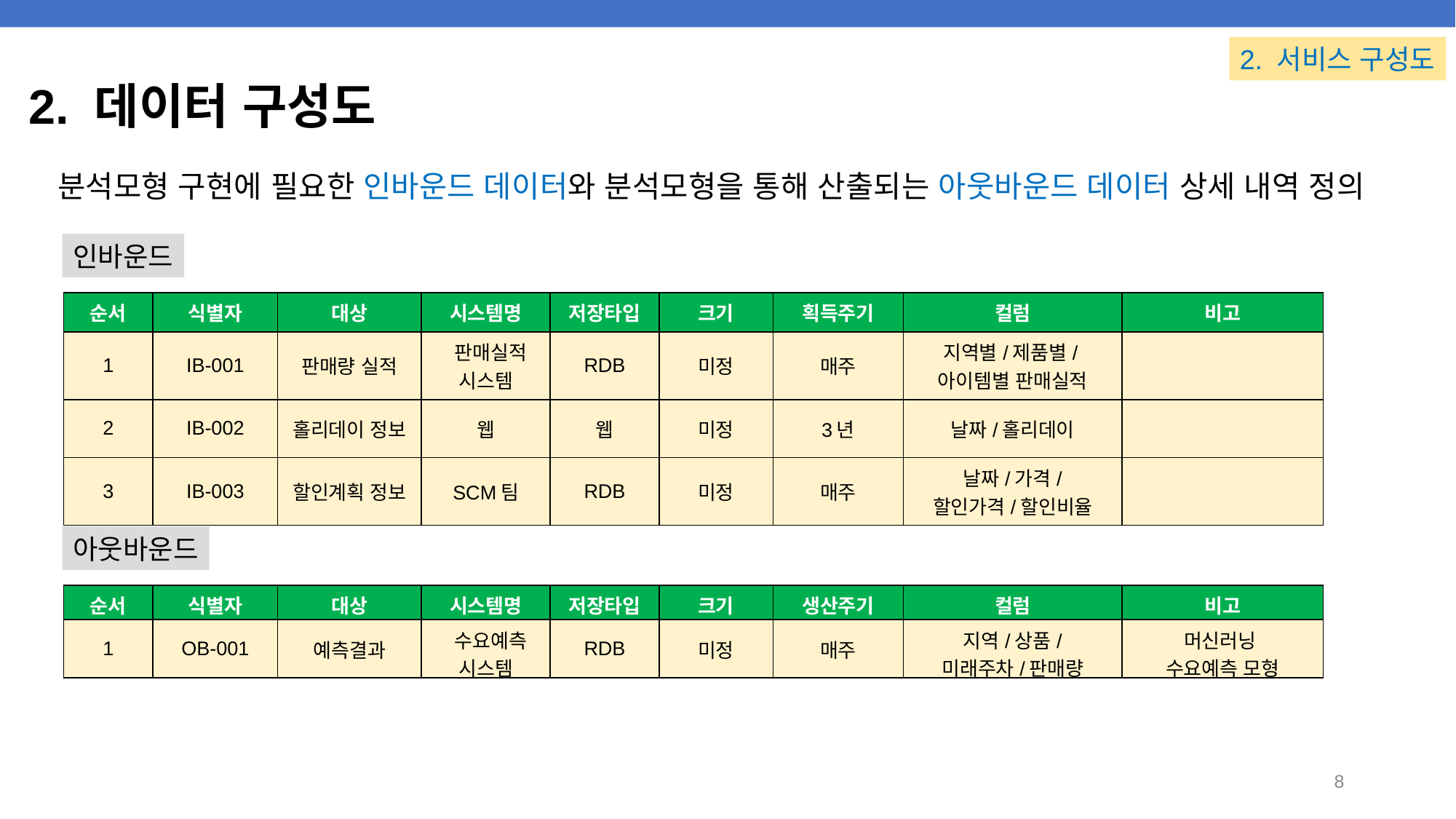

2. 서비스 구성도
# 2. 데이터 구성도
분석모형 구현에 필요한 인바운드 데이터와 분석모형을 통해 산출되는 아웃바운드 데이터 상세 내역 정의
인바운드
| 순서 | 식별자 | 대상 | 시스템명 | 저장타입 | 크기 | 획득주기 | 컬럼 | 비고 |
| --- | --- | --- | --- | --- | --- | --- | --- | --- |
| 1 | IB-001 | 판매량 실적 | 판매실적 시스템 | RDB | 미정 | 매주 | 지역별/제품별/아이템별 판매실적 |  |
| 2 | IB-002 | 홀리데이 정보 | 웹 | 웹 | 미정 | 3년 | 날짜/홀리데이 |  |
| 3 | IB-003 | 할인계획 정보 | SCM팀 | RDB | 미정 | 매주 | 날짜/가격/ 할인가격/할인비율 |  |
아웃바운드
| 순서 | 식별자 | 대상 | 시스템명 | 저장타입 | 크기 | 생산주기 | 컬럼 | 비고 |
| --- | --- | --- | --- | --- | --- | --- | --- | --- |
| 1 | OB-001 | 예측결과 | 수요예측 시스템 | RDB | 미정 | 매주 | 지역/상품/ 미래주차/판매량 | 머신러닝 수요예측 모형 |
8